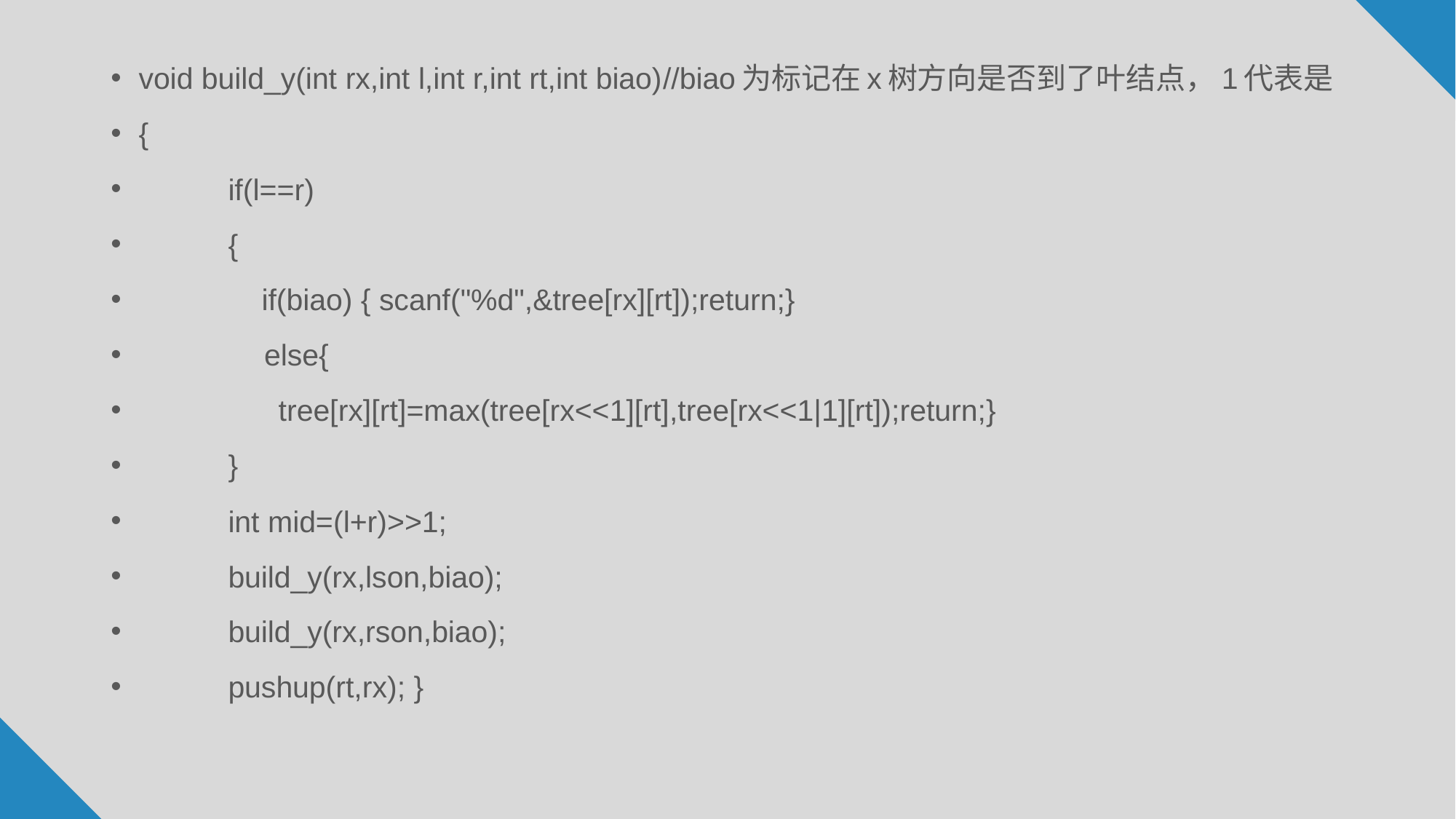

void build_y(int rx,int l,int r,int rt,int biao)//biao为标记在x树方向是否到了叶结点，1代表是
{
	if(l==r)
	{
	    if(biao) { scanf("%d",&tree[rx][rt]);return;}
               else{
	      tree[rx][rt]=max(tree[rx<<1][rt],tree[rx<<1|1][rt]);return;}
	}
	int mid=(l+r)>>1;
	build_y(rx,lson,biao);
	build_y(rx,rson,biao);
	pushup(rt,rx); }